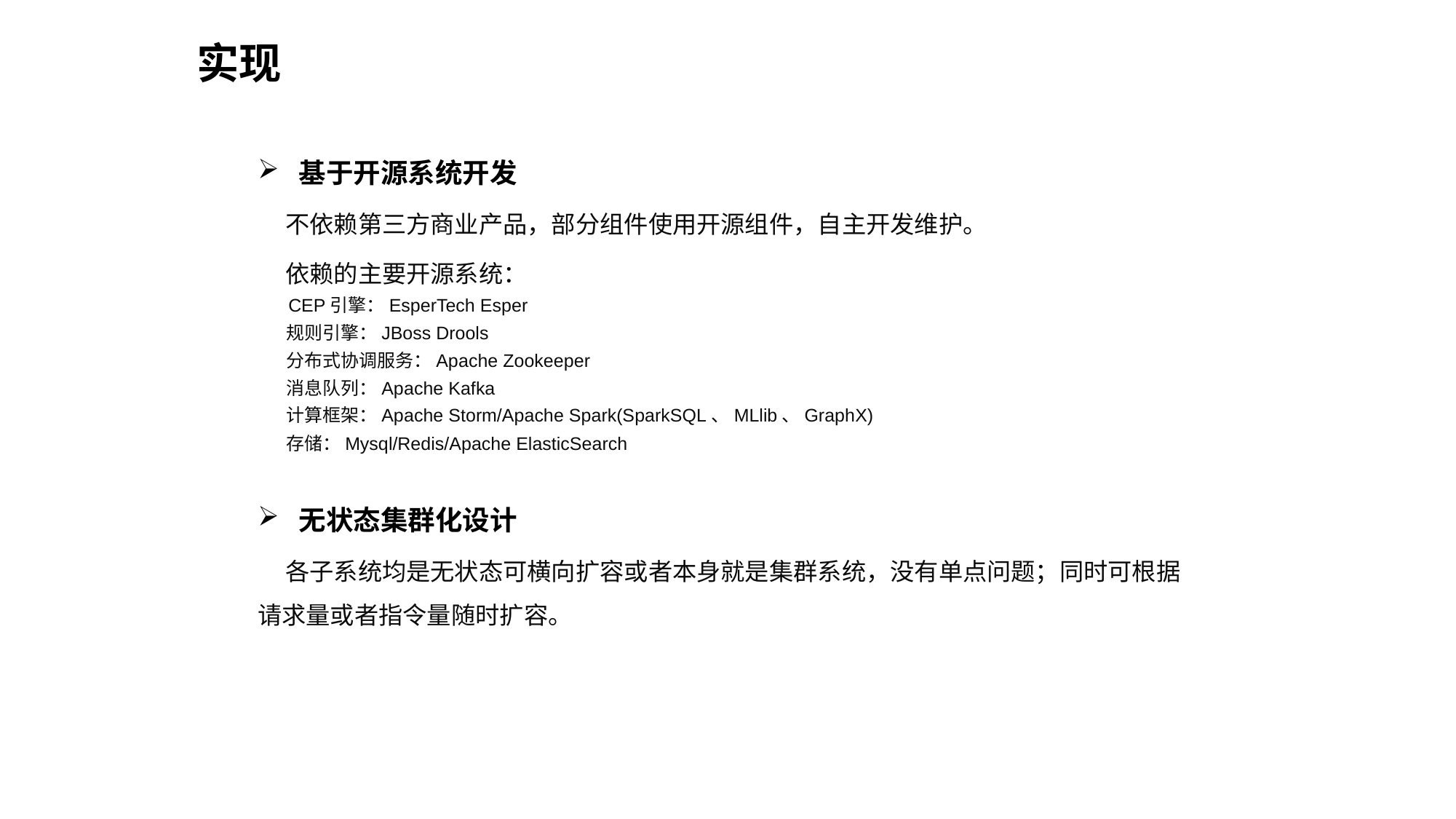

实现
基于开源系统开发
    不依赖第三方商业产品，部分组件使用开源组件，自主开发维护。
    依赖的主要开源系统：
      CEP引擎：EsperTech Esper
      规则引擎：JBoss Drools
      分布式协调服务：Apache Zookeeper
      消息队列：Apache Kafka
      计算框架：Apache Storm/Apache Spark(SparkSQL、MLlib、GraphX)
      存储：Mysql/Redis/Apache ElasticSearch

无状态集群化设计
    各子系统均是无状态可横向扩容或者本身就是集群系统，没有单点问题；同时可根据请求量或者指令量随时扩容。